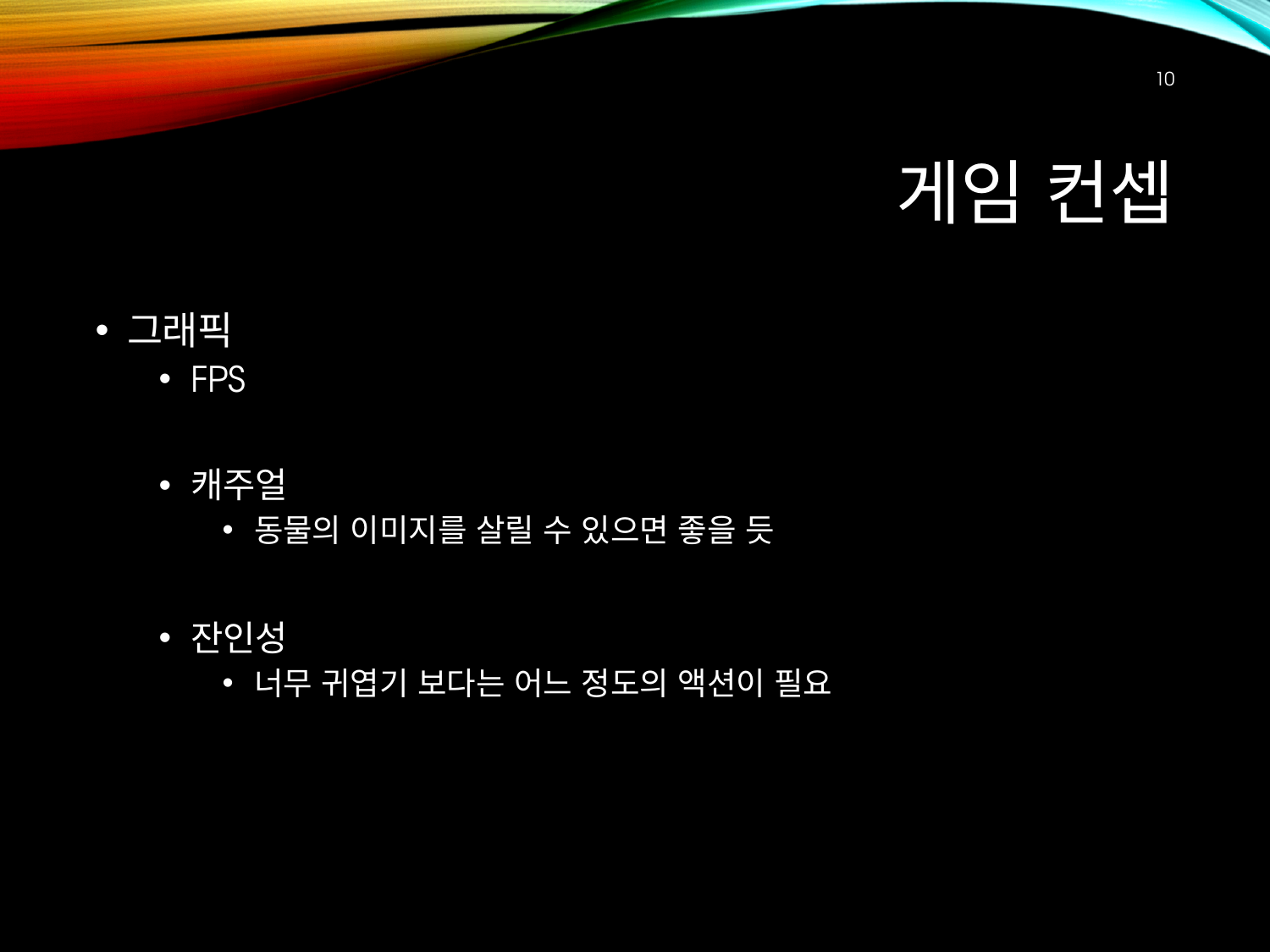

10
# 게임 컨셉
그래픽
FPS

캐주얼
동물의 이미지를 살릴 수 있으면 좋을 듯

잔인성
너무 귀엽기 보다는 어느 정도의 액션이 필요